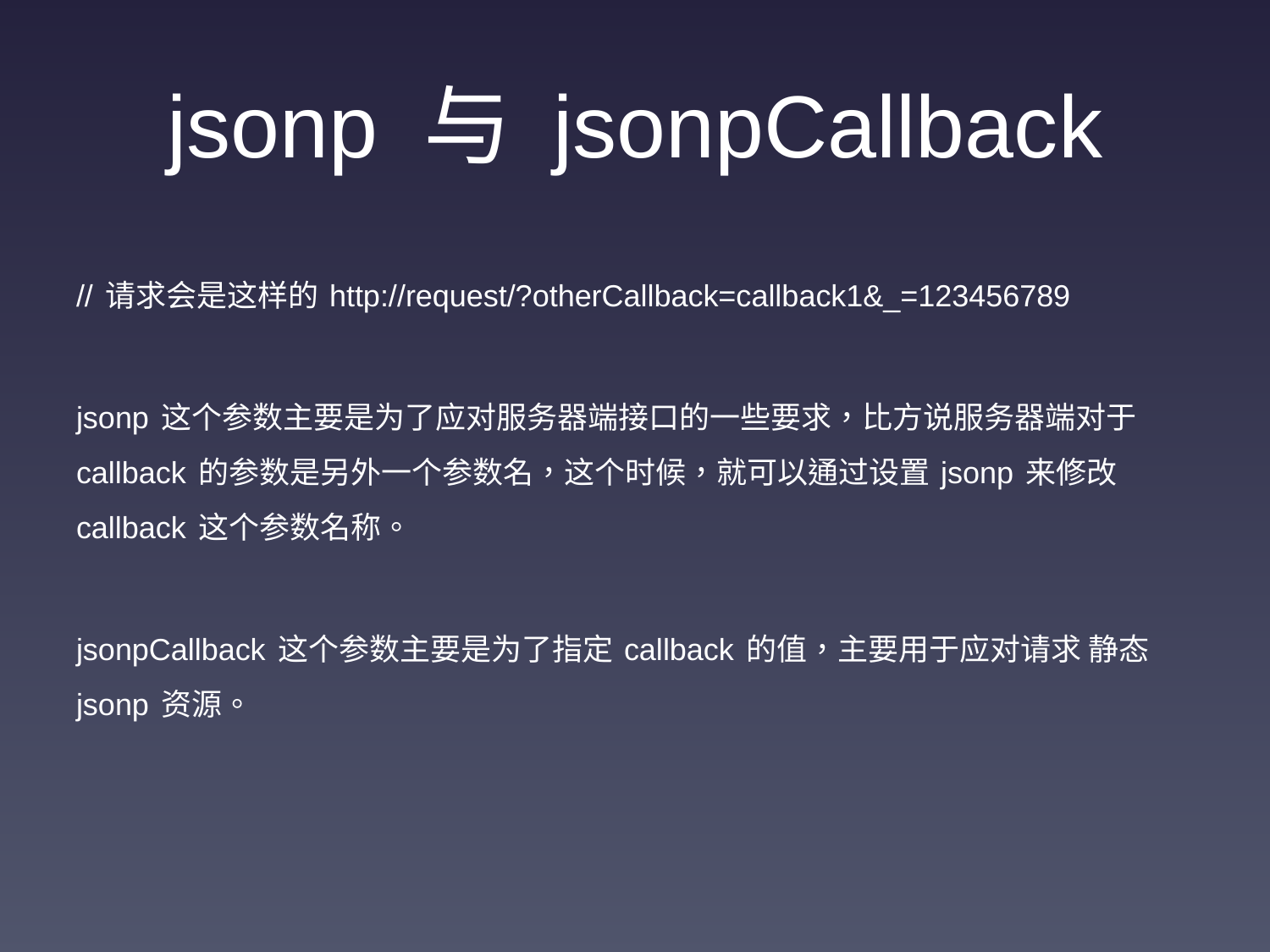

# jsonp 与 jsonpCallback
// 请求会是这样的 http://request/?otherCallback=callback1&_=123456789

jsonp 这个参数主要是为了应对服务器端接口的一些要求，比方说服务器端对于 callback 的参数是另外一个参数名，这个时候，就可以通过设置 jsonp 来修改 callback 这个参数名称。

jsonpCallback 这个参数主要是为了指定 callback 的值，主要用于应对请求 静态jsonp 资源。